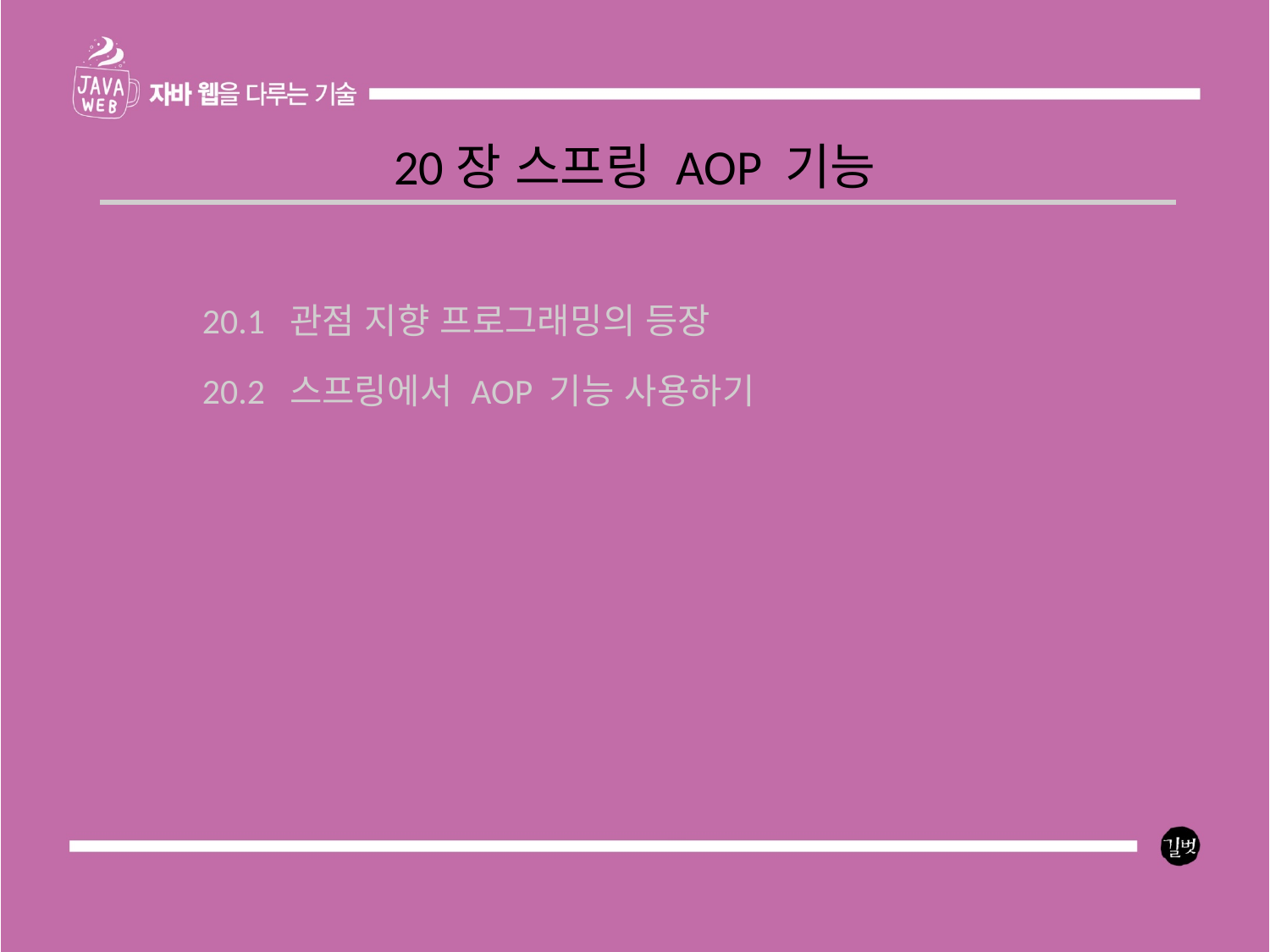

20장 스프링 AOP 기능
20.1  관점 지향 프로그래밍의 등장
20.2  스프링에서 AOP 기능 사용하기